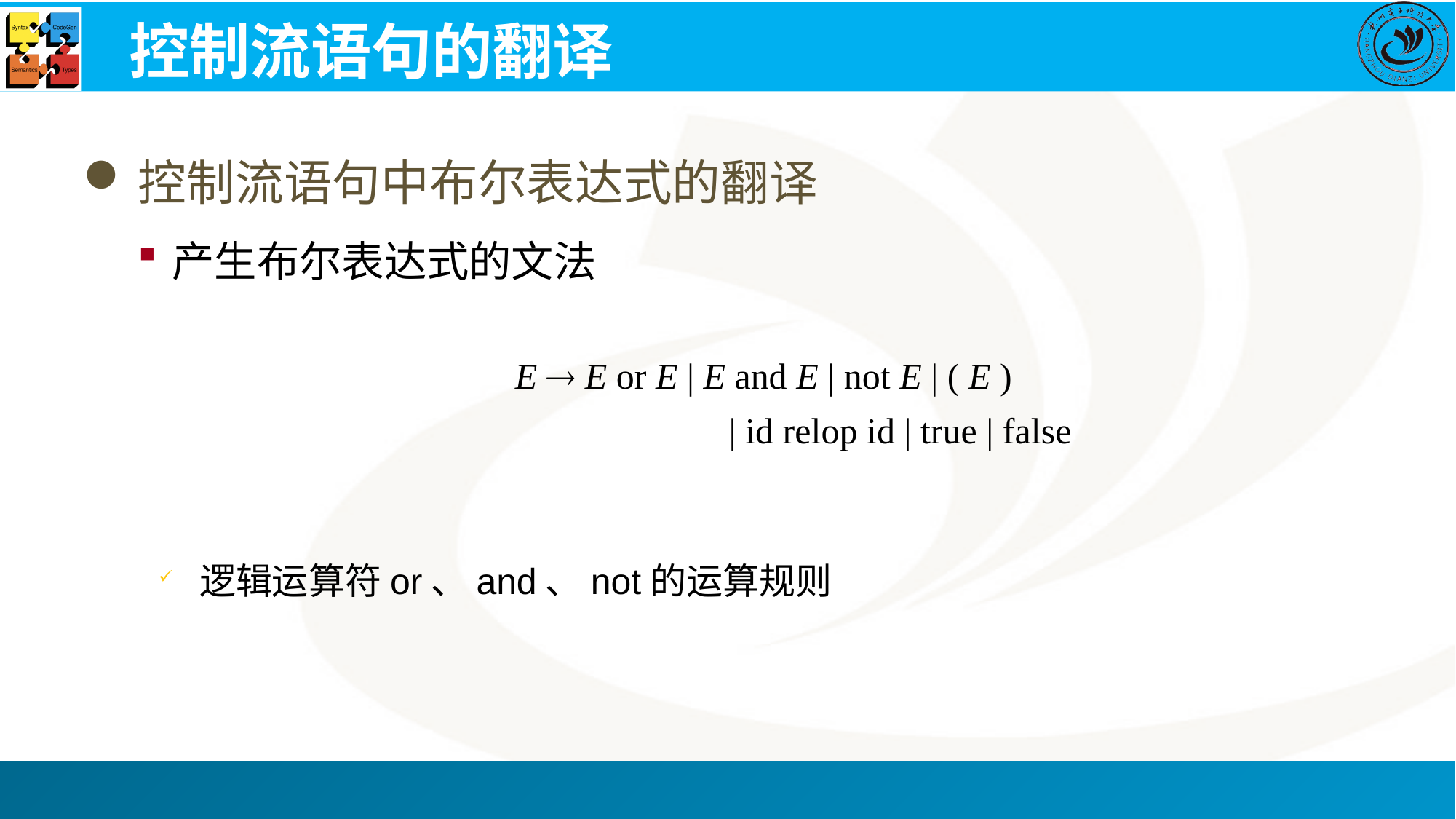

# 控制流语句的翻译
控制流语句中布尔表达式的翻译
产生布尔表达式的文法
E → E or E | E and E | not E | ( E )
		       | id relop id | true | false

逻辑运算符or、and、not的运算规则
68